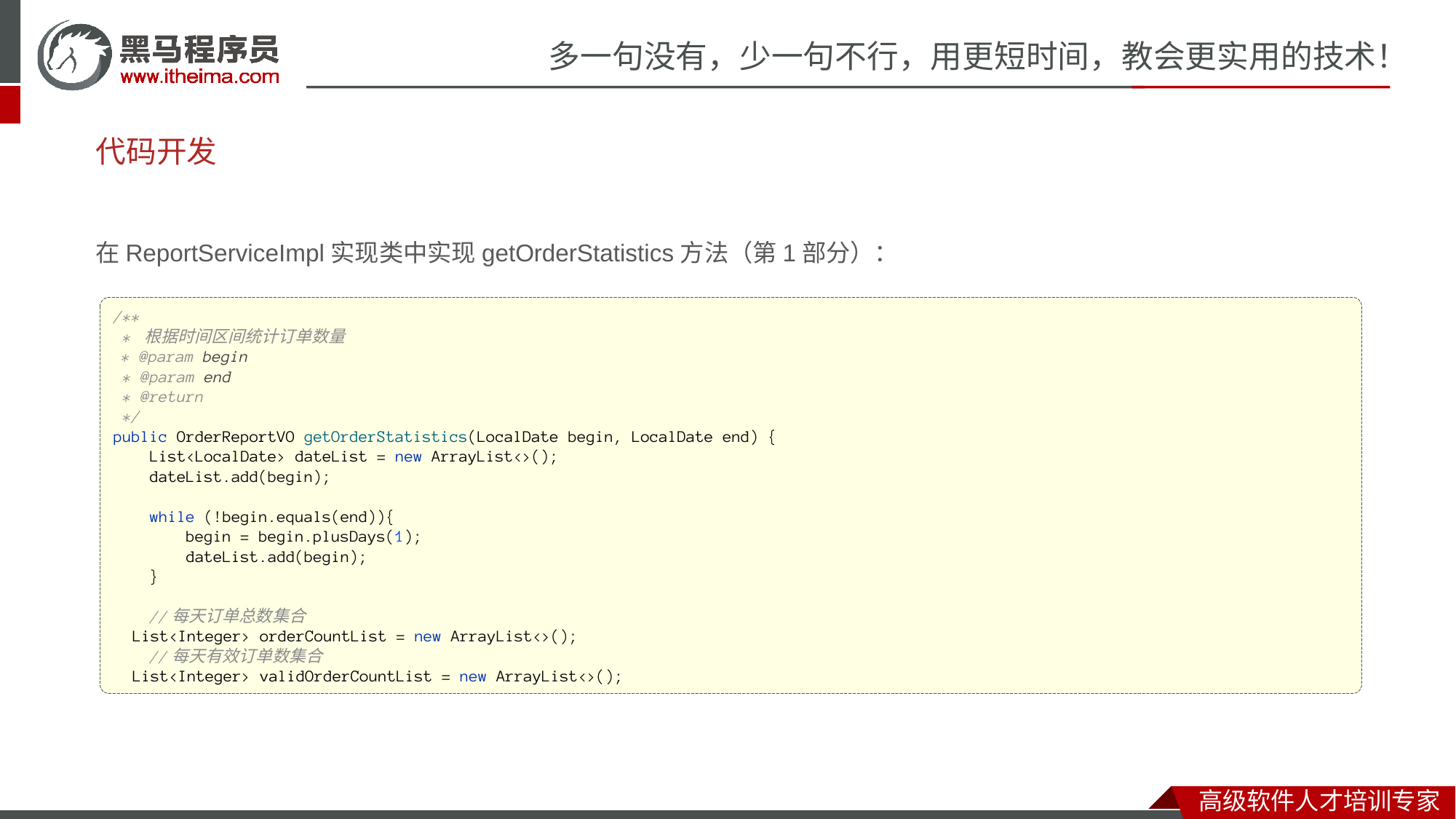

# 代码开发
在ReportServiceImpl实现类中实现getOrderStatistics方法（第1部分）：
/**
 * 根据时间区间统计订单数量
 * @param begin
 * @param end
 * @return
 */
public OrderReportVO getOrderStatistics(LocalDate begin, LocalDate end) {
    List<LocalDate> dateList = new ArrayList<>();
    dateList.add(begin);
    while (!begin.equals(end)){
        begin = begin.plusDays(1);
        dateList.add(begin);
    }
    //每天订单总数集合
    List<Integer> orderCountList = new ArrayList<>();
    //每天有效订单数集合
    List<Integer> validOrderCountList = new ArrayList<>();